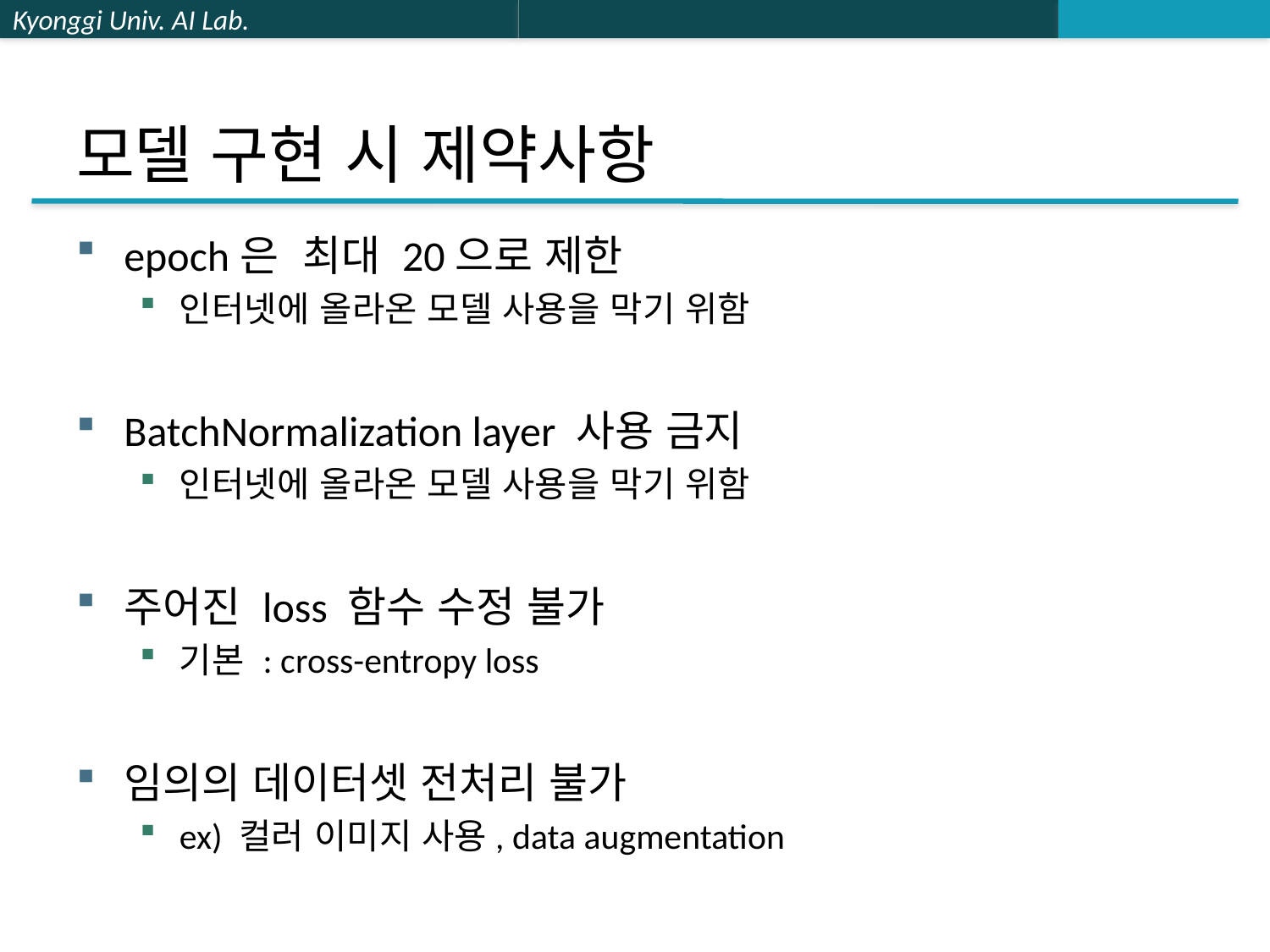

# 모델 구현 시 제약사항
epoch은  최대 20으로 제한
인터넷에 올라온 모델 사용을 막기 위함

BatchNormalization layer 사용 금지
인터넷에 올라온 모델 사용을 막기 위함

주어진 loss 함수 수정 불가
기본 : cross-entropy loss

임의의 데이터셋 전처리 불가
ex) 컬러 이미지 사용, data augmentation